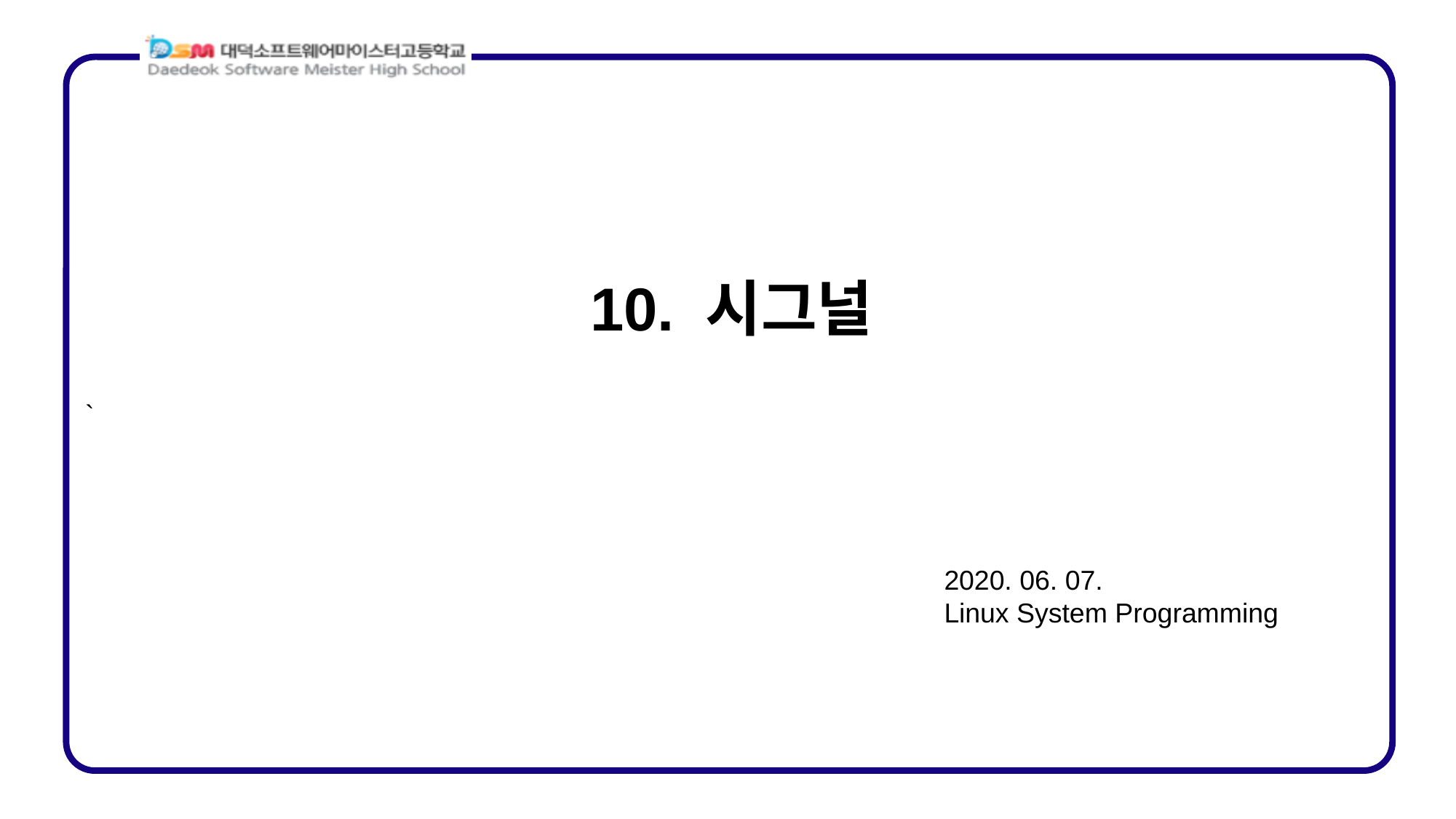

10. 시그널
2020. 06. 07.
Linux System Programming